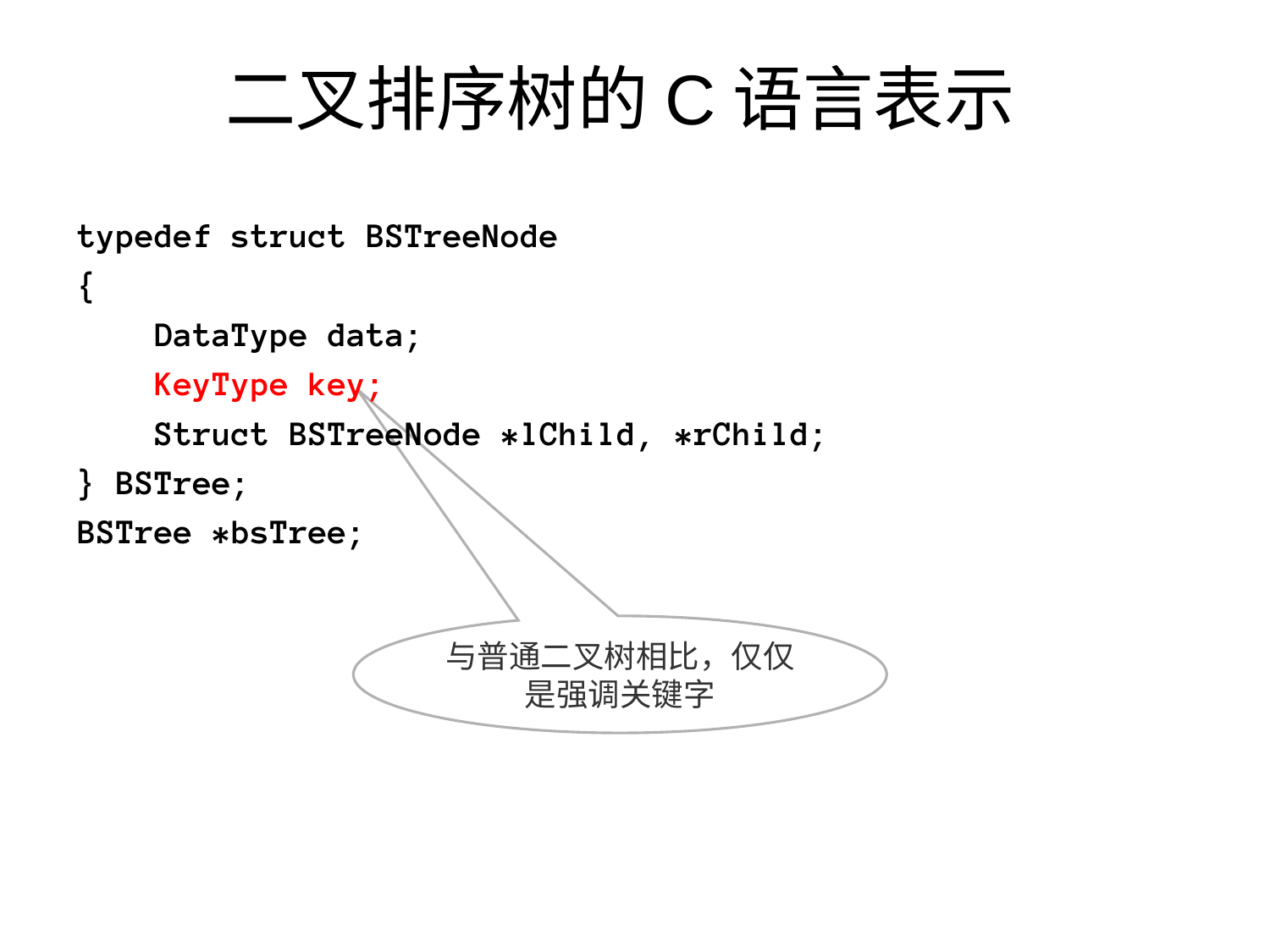

# 二叉排序树的C语言表示
typedef struct BSTreeNode
{
    DataType data;
    KeyType key;
    Struct BSTreeNode *lChild, *rChild;
} BSTree;
BSTree *bsTree;

与普通二叉树相比，仅仅是强调关键字
34